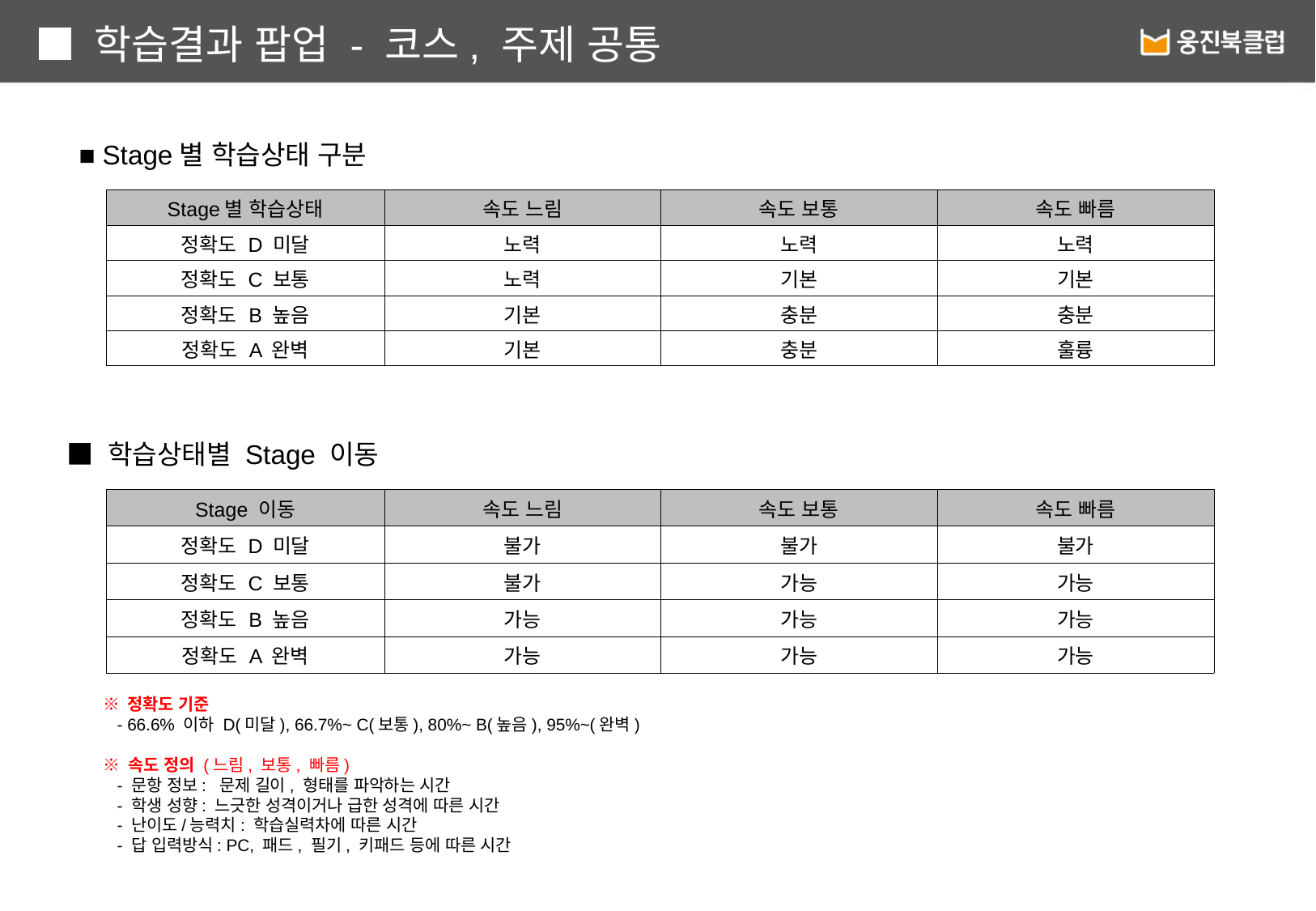

■ 학습결과 팝업 - 코스, 주제 공통

■ Stage별 학습상태 구분
| Stage별 학습상태 | 속도 느림 | 속도 보통 | 속도 빠름 |
| --- | --- | --- | --- |
| 정확도 D 미달 | 노력 | 노력 | 노력 |
| 정확도 C 보통 | 노력 | 기본 | 기본 |
| 정확도 B 높음 | 기본 | 충분 | 충분 |
| 정확도 A 완벽 | 기본 | 충분 | 훌륭 |
■ 학습상태별 Stage 이동
| Stage 이동 | 속도 느림 | 속도 보통 | 속도 빠름 |
| --- | --- | --- | --- |
| 정확도 D 미달 | 불가 | 불가 | 불가 |
| 정확도 C 보통 | 불가 | 가능 | 가능 |
| 정확도 B 높음 | 가능 | 가능 | 가능 |
| 정확도 A 완벽 | 가능 | 가능 | 가능 |
※ 정확도 기준
   - 66.6% 이하 D(미달), 66.7%~ C(보통), 80%~ B(높음), 95%~(완벽)

※ 속도 정의 (느림, 보통, 빠름)
   - 문항 정보:  문제 길이, 형태를 파악하는 시간
   - 학생 성향: 느긋한 성격이거나 급한 성격에 따른 시간
   - 난이도/능력치: 학습실력차에 따른 시간
   - 답 입력방식: PC, 패드, 필기, 키패드 등에 따른 시간